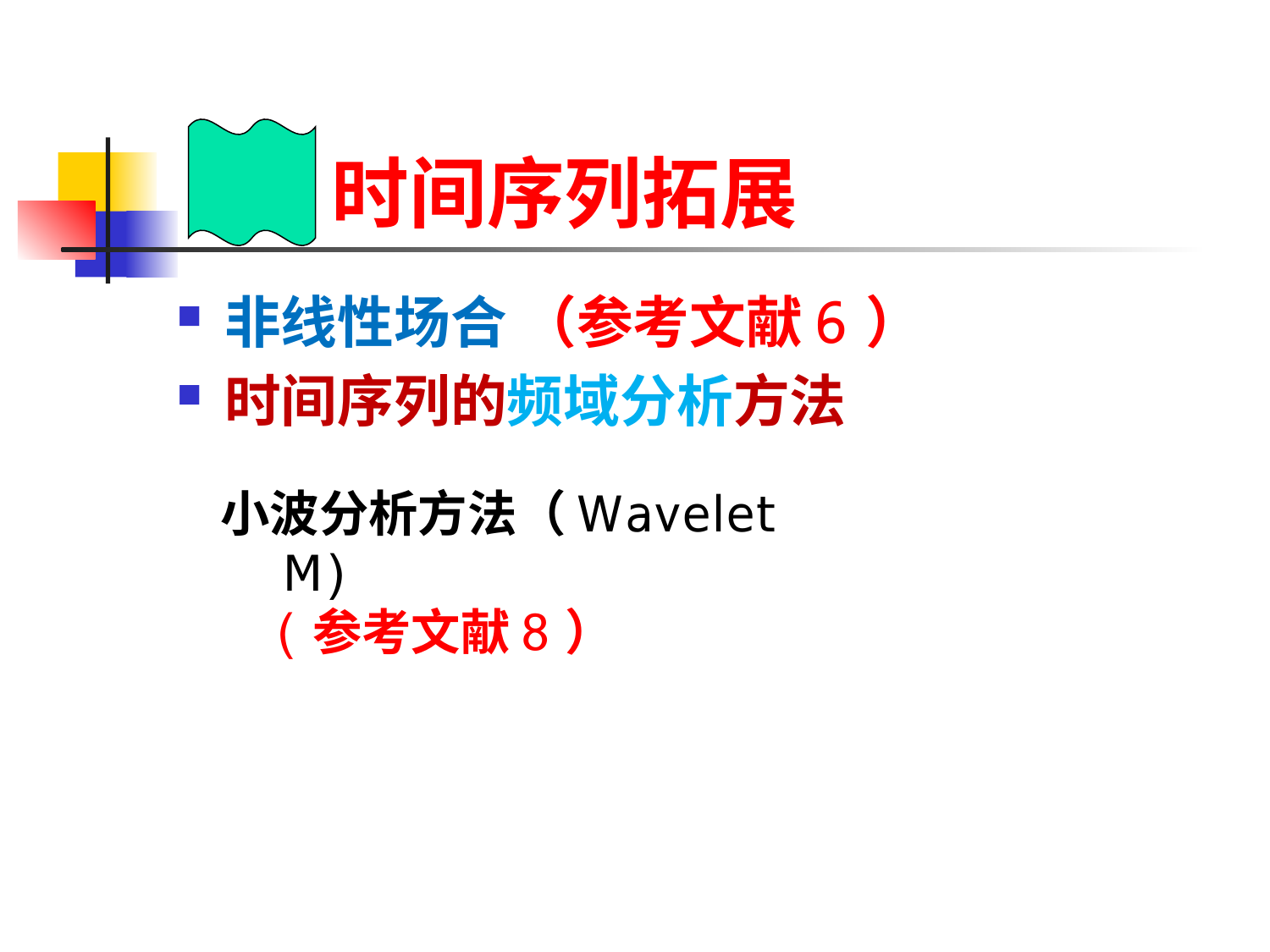

# 时间序列拓展

非线性场合 （参考文献6）
时间序列的频域分析方法
小波分析方法（Wavelet M)
    (参考文献8）